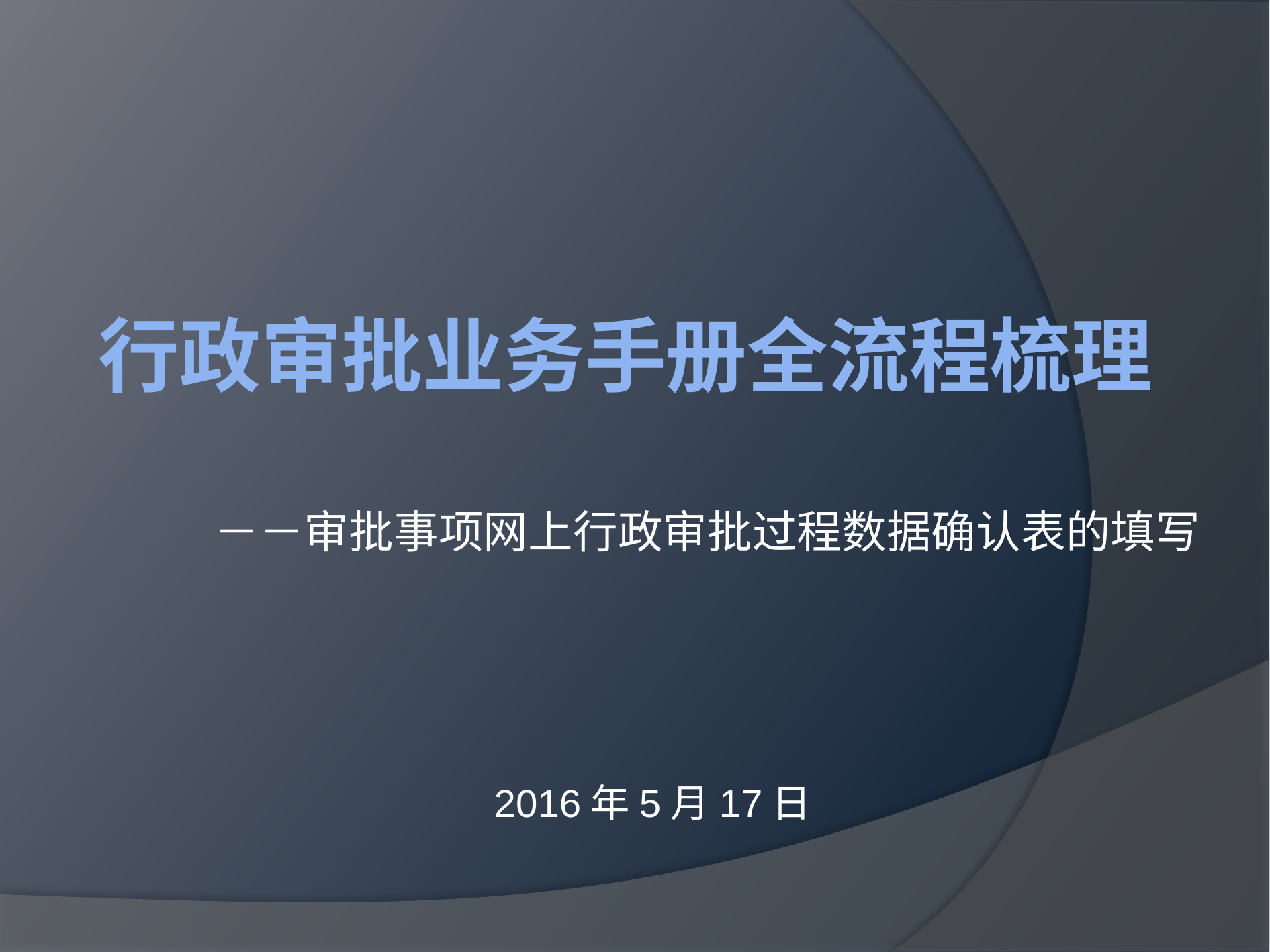

# 行政审批业务手册全流程梳理
－－审批事项网上行政审批过程数据确认表的填写
2016年5月17日